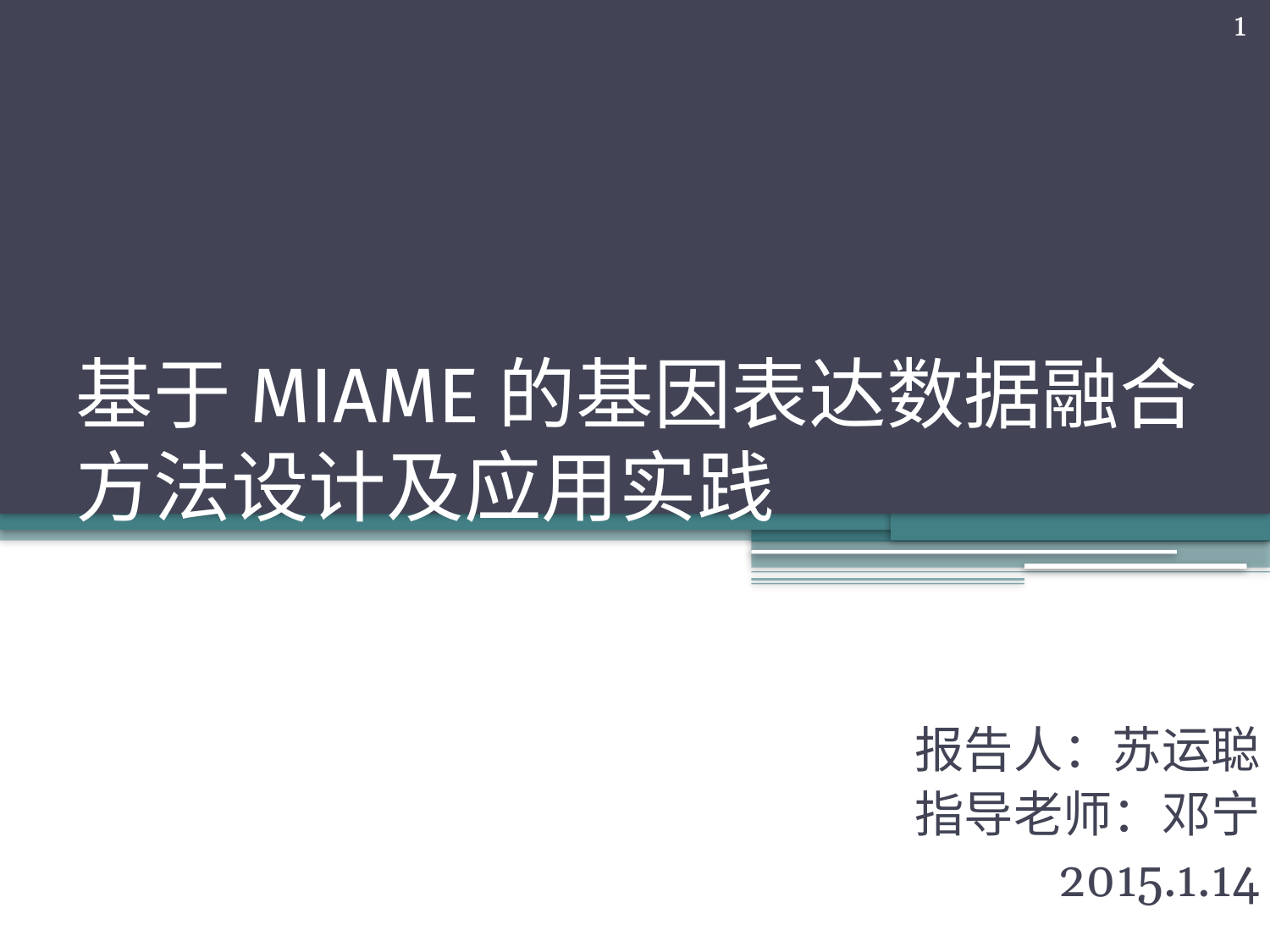

1
# 基于MIAME的基因表达数据融合方法设计及应用实践
报告人：苏运聪
指导老师：邓宁
2015.1.14